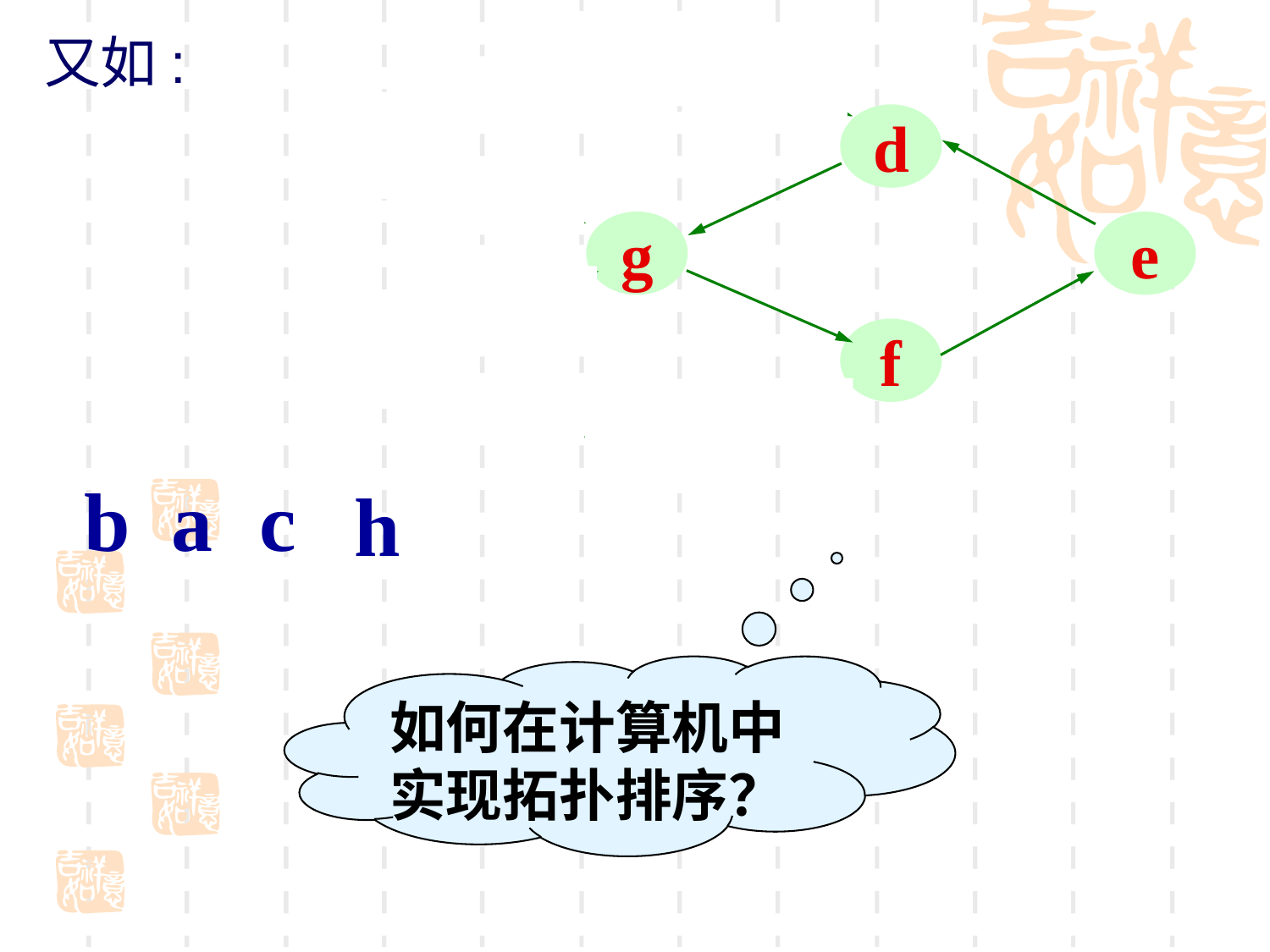

又如:
c

a
d

g
e

b
f

h

b
a
c
h
如何在计算机中实现拓扑排序？